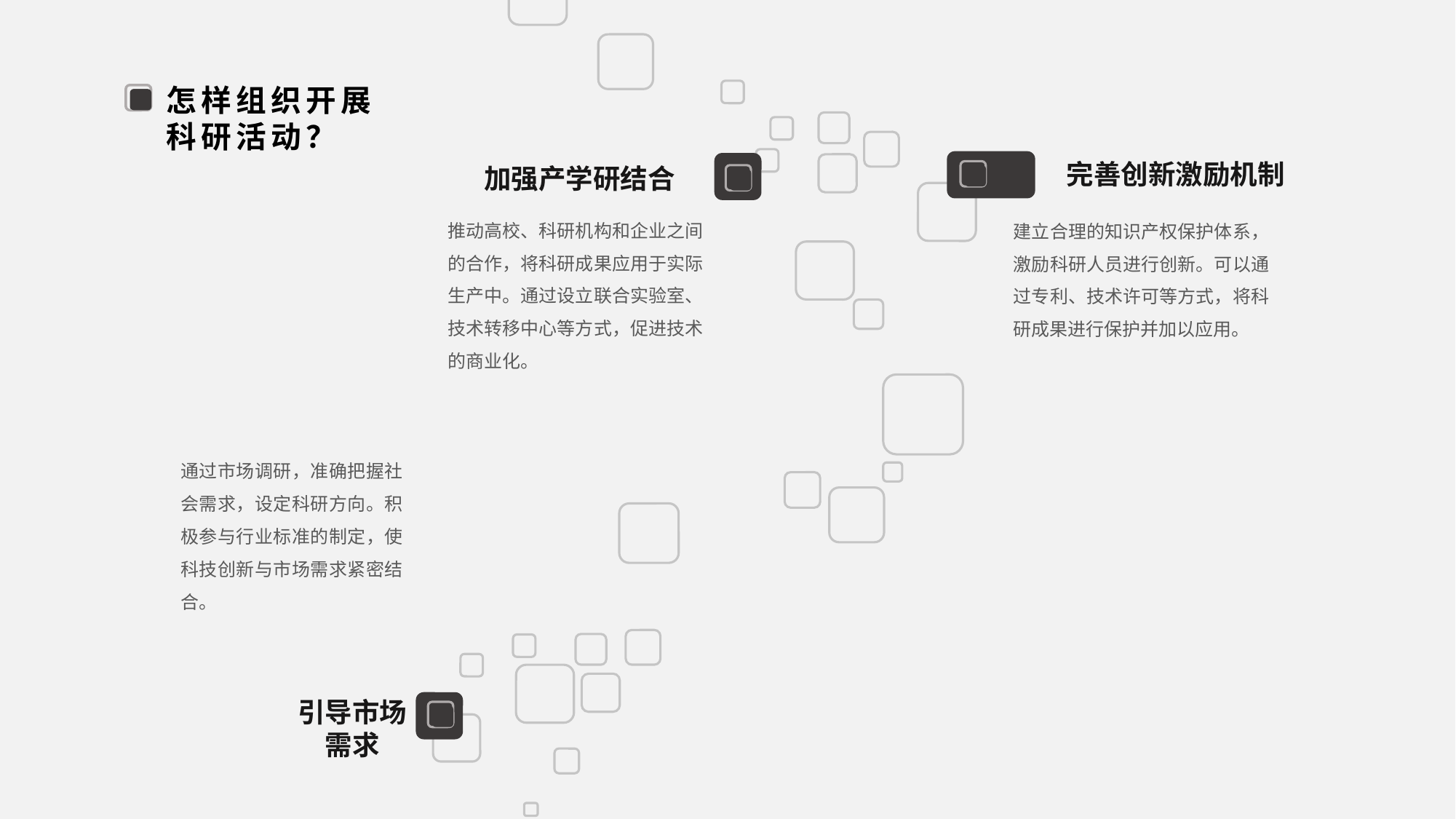

怎样组织开展科研活动？

完善创新激励机制

加强产学研结合

推动高校、科研机构和企业之间的合作，将科研成果应用于实际生产中。通过设立联合实验室、技术转移中心等方式，促进技术的商业化。
建立合理的知识产权保护体系，激励科研人员进行创新。可以通过专利、技术许可等方式，将科研成果进行保护并加以应用。

通过市场调研，准确把握社会需求，设定科研方向。积极参与行业标准的制定，使科技创新与市场需求紧密结合。

引导市场需求